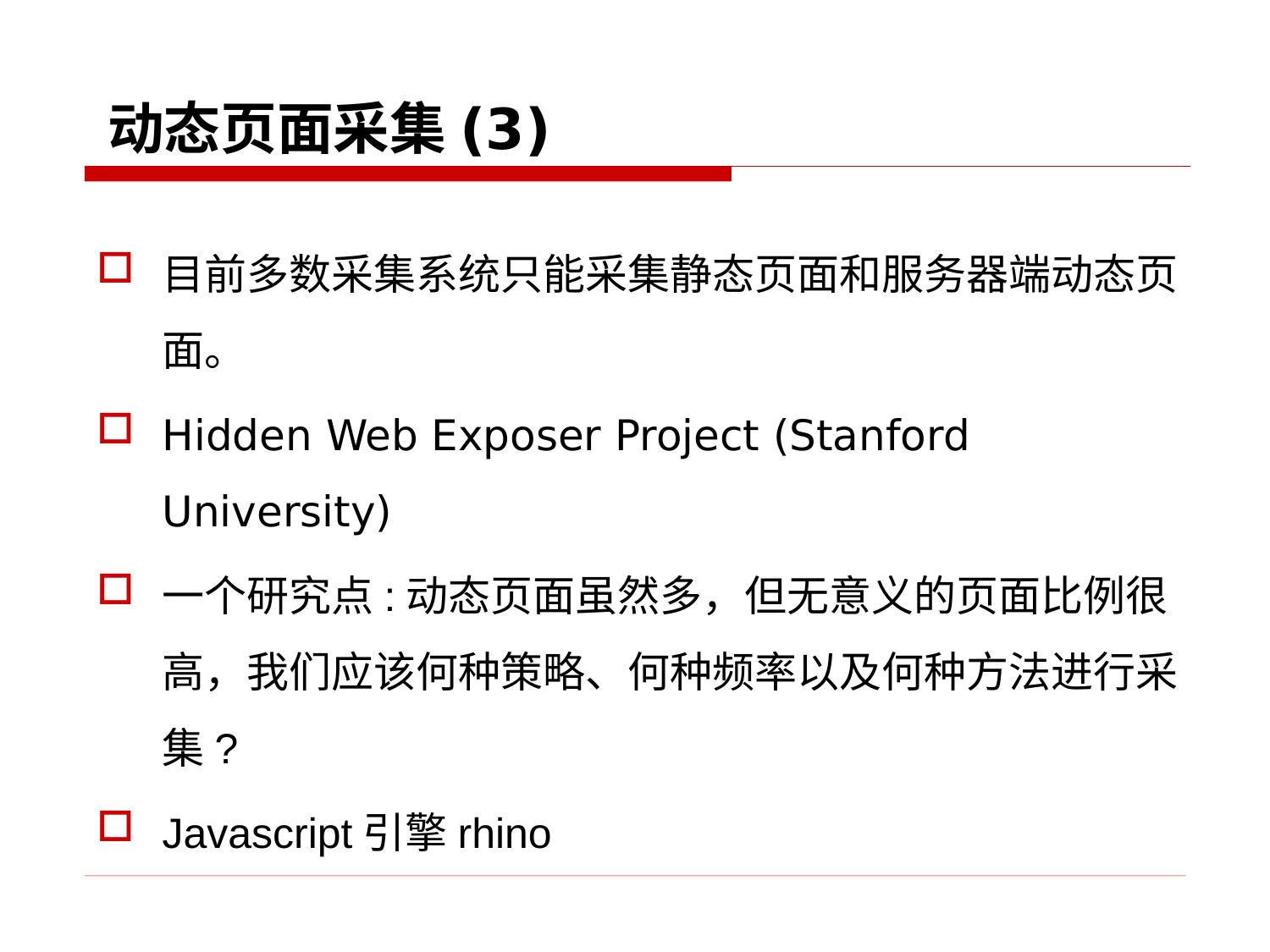

# 动态页面采集(3)
目前多数采集系统只能采集静态页面和服务器端动态页面。
Hidden Web Exposer Project (Stanford University)
一个研究点:动态页面虽然多，但无意义的页面比例很高，我们应该何种策略、何种频率以及何种方法进行采集?
Javascript引擎rhino
59